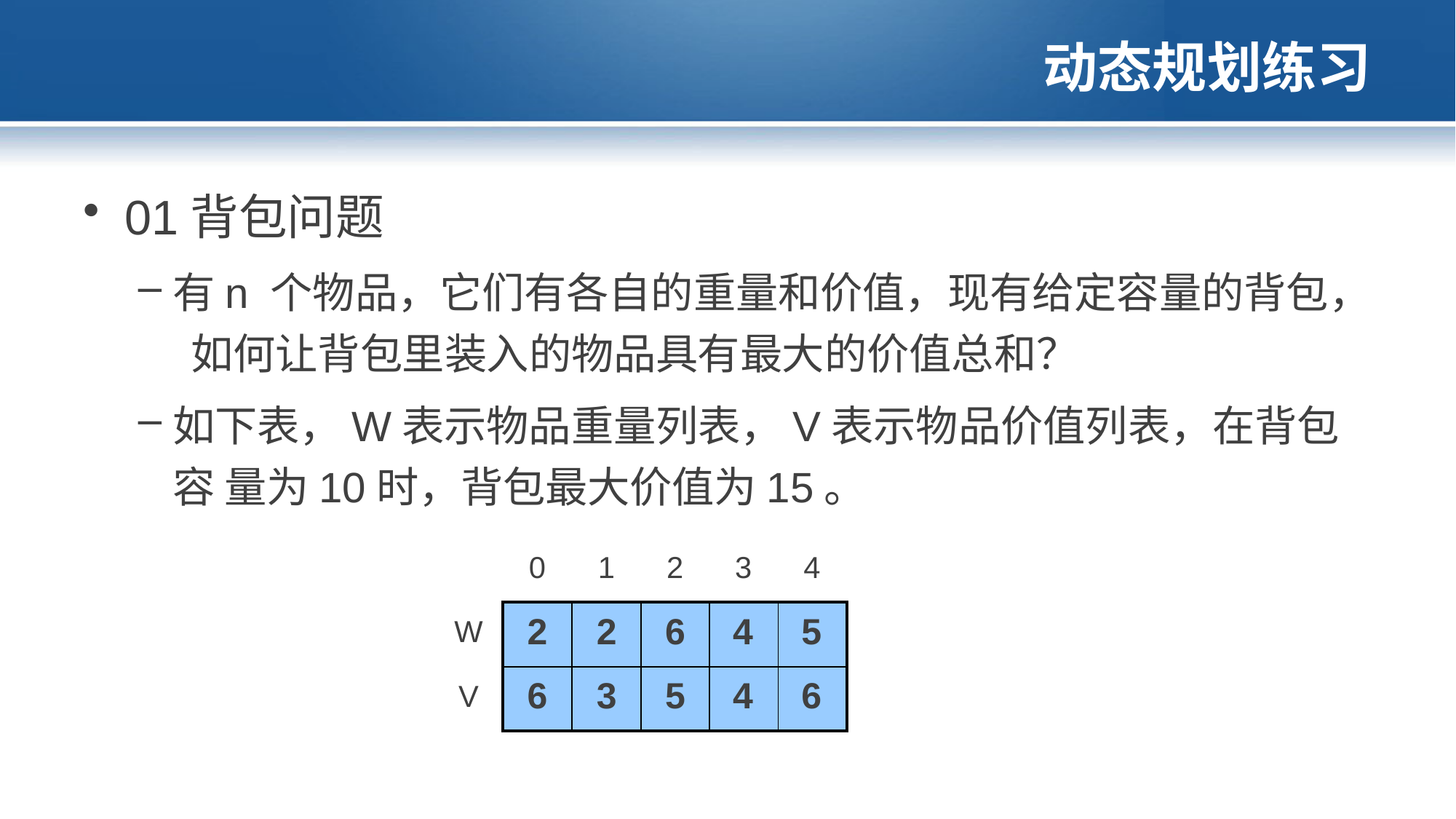

# 动态规划练习
01背包问题
有n 个物品，它们有各自的重量和价值，现有给定容量的背包，  如何让背包里装入的物品具有最大的价值总和？
如下表，W表示物品重量列表，V表示物品价值列表，在背包容 量为10时，背包最大价值为15。
|  | 0 | 1 | 2 | 3 | 4 |
| --- | --- | --- | --- | --- | --- |
| W | 2 | 2 | 6 | 4 | 5 |
| V | 6 | 3 | 5 | 4 | 6 |